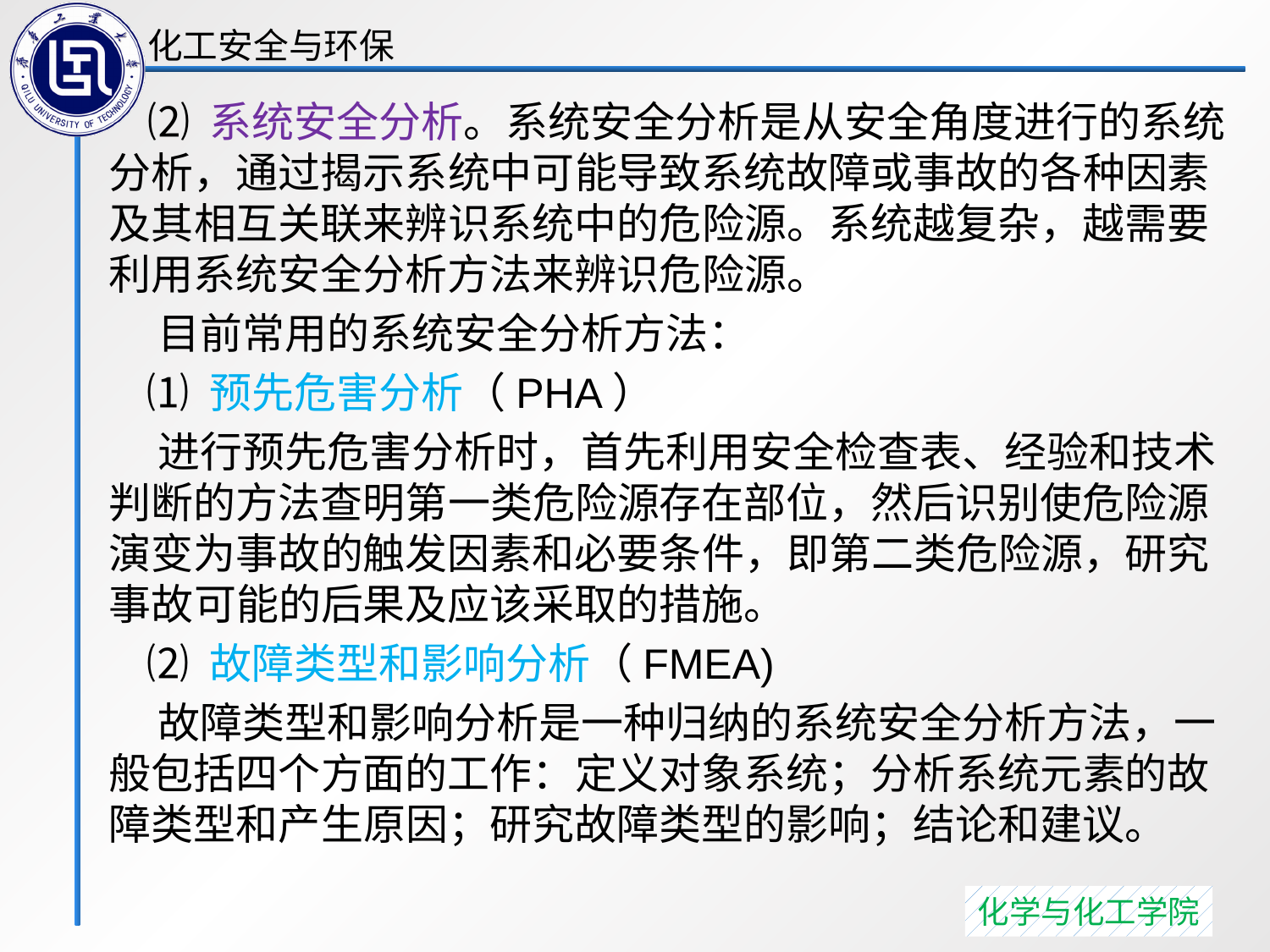

⑵ 系统安全分析。系统安全分析是从安全角度进行的系统分析，通过揭示系统中可能导致系统故障或事故的各种因素及其相互关联来辨识系统中的危险源。系统越复杂，越需要利用系统安全分析方法来辨识危险源。
    目前常用的系统安全分析方法：
    ⑴ 预先危害分析（PHA）
    进行预先危害分析时，首先利用安全检查表、经验和技术判断的方法查明第一类危险源存在部位，然后识别使危险源演变为事故的触发因素和必要条件，即第二类危险源，研究事故可能的后果及应该采取的措施。
    ⑵ 故障类型和影响分析（FMEA)
    故障类型和影响分析是一种归纳的系统安全分析方法，一般包括四个方面的工作：定义对象系统；分析系统元素的故障类型和产生原因；研究故障类型的影响；结论和建议。